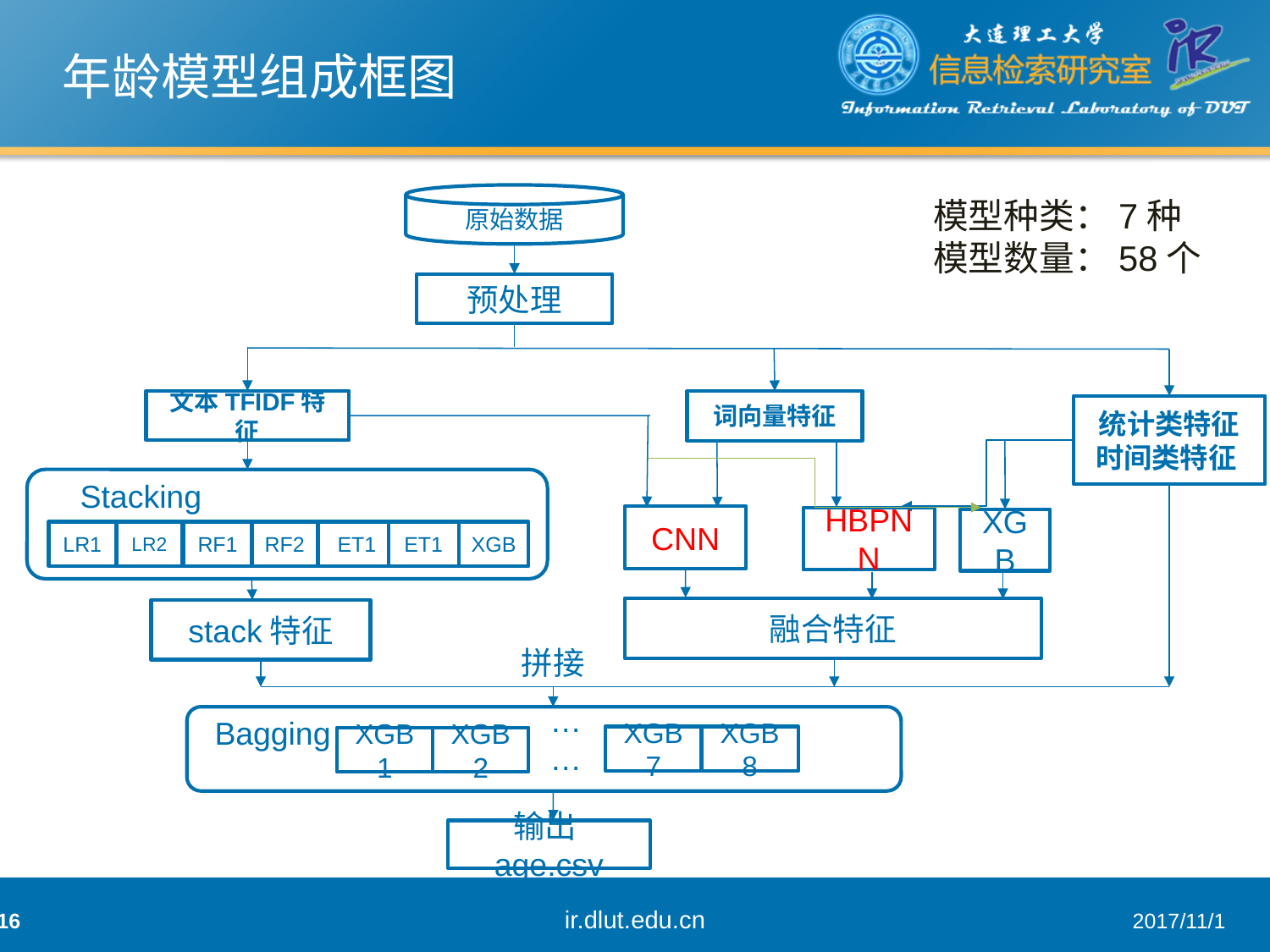

# 年龄模型组成框图
原始数据
预处理
文本TFIDF特征
统计类特征
时间类特征

Stacking
RF2
ET1
LR1
LR2
RF1
ET1
XGB
stack特征
拼接

Bagging
……
XGB7
XGB8
XGB1
XGB2
输出age.csv
词向量特征
CNN
HBPNN
XGB
融合特征
模型种类：7种
模型数量：58个